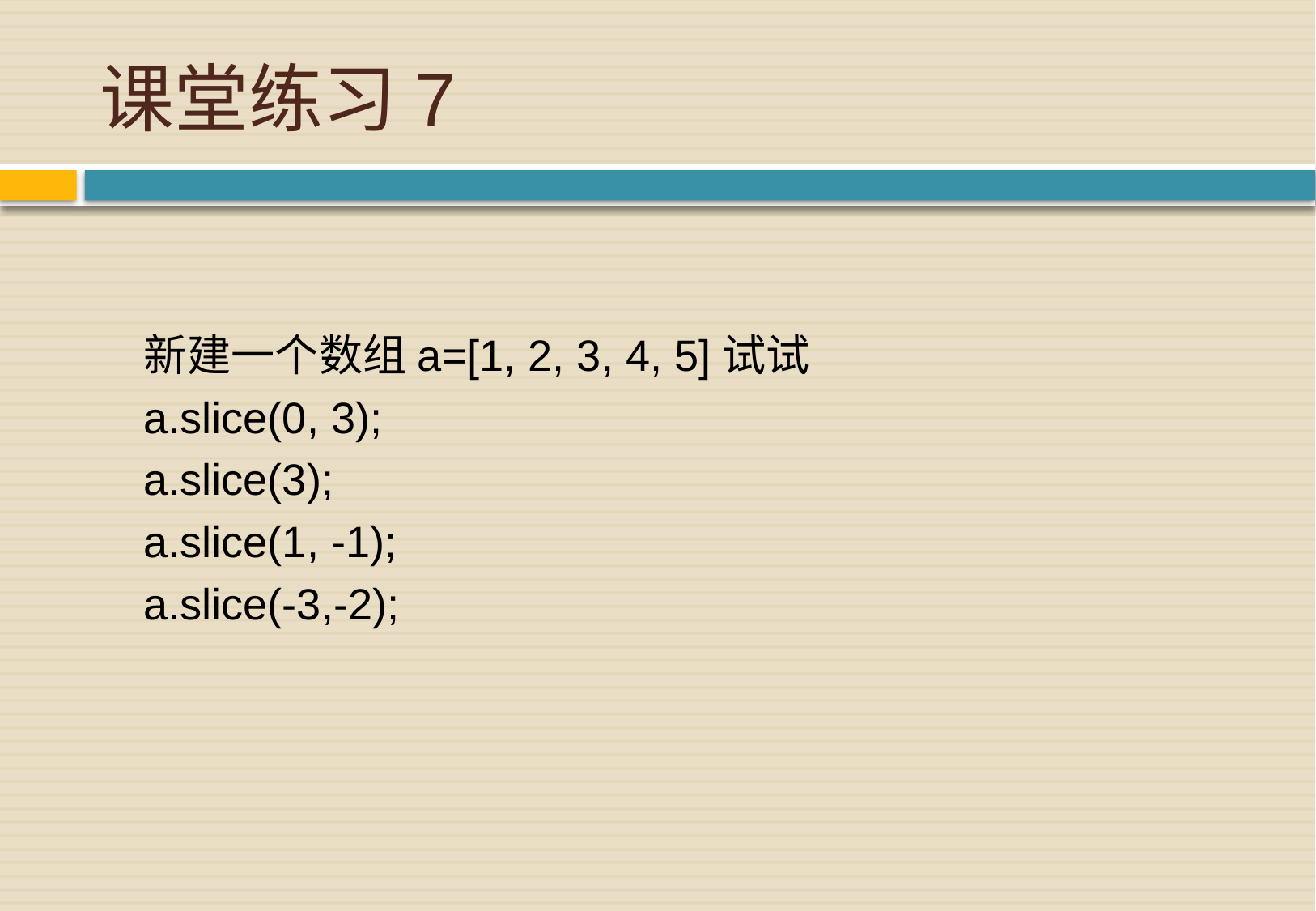

# 课堂练习7
新建一个数组a=[1, 2, 3, 4, 5]试试
a.slice(0, 3);
a.slice(3);
a.slice(1, -1);
a.slice(-3,-2);